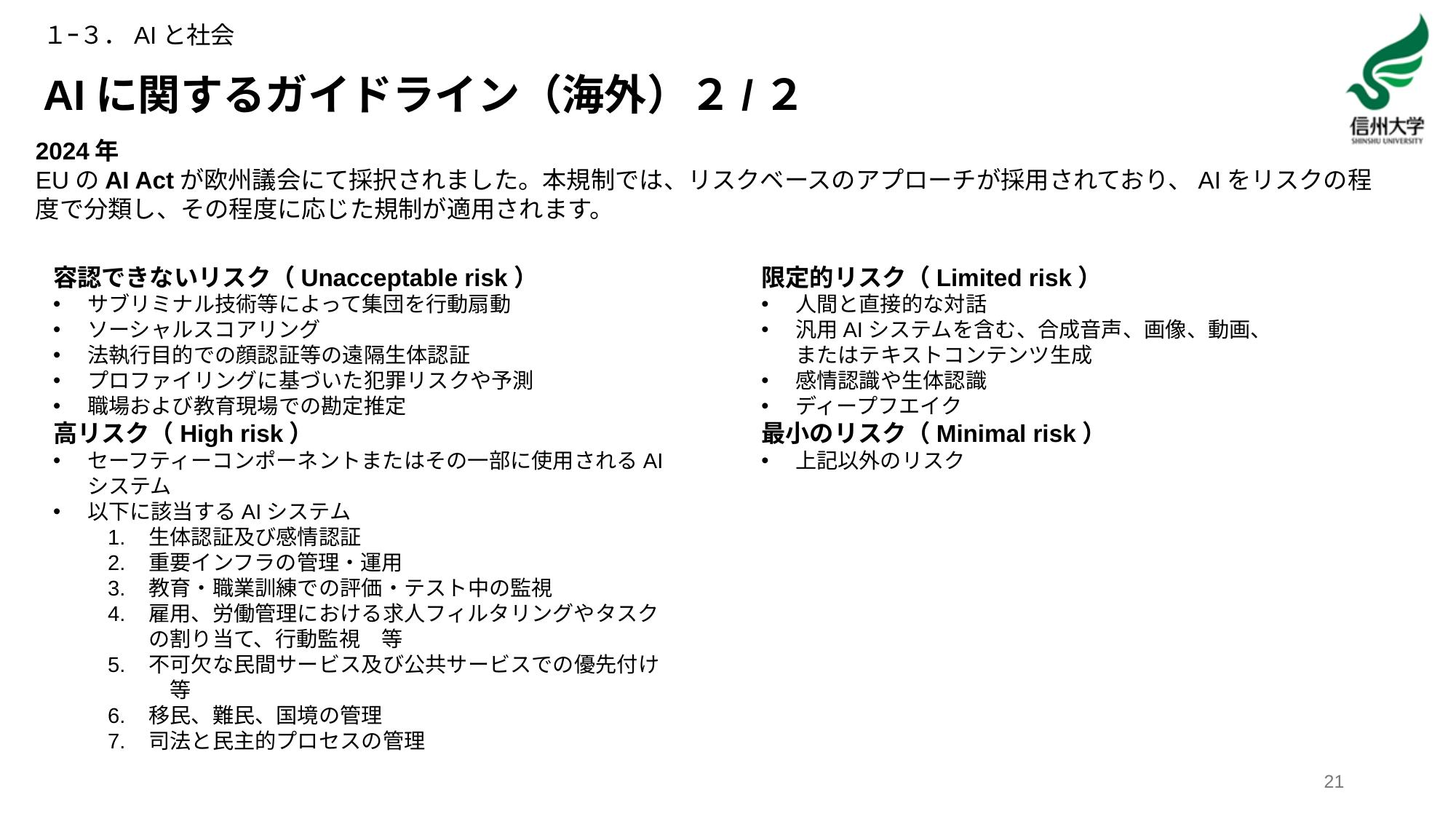

１ｰ３．AIと社会
# AIに関するガイドライン（海外）２/２
2024年
EUのAI Actが欧州議会にて採択されました。本規制では、リスクベースのアプローチが採用されており、AIをリスクの程度で分類し、その程度に応じた規制が適用されます。
容認できないリスク（Unacceptable risk）
サブリミナル技術等によって集団を行動扇動
ソーシャルスコアリング
法執行目的での顔認証等の遠隔生体認証
プロファイリングに基づいた犯罪リスクや予測
職場および教育現場での勘定推定
高リスク（High risk）
セーフティーコンポーネントまたはその一部に使用されるAIシステム
以下に該当するAIシステム
生体認証及び感情認証
重要インフラの管理・運用
教育・職業訓練での評価・テスト中の監視
雇用、労働管理における求人フィルタリングやタスクの割り当て、行動監視　等
不可欠な民間サービス及び公共サービスでの優先付け　等
移民、難民、国境の管理
司法と民主的プロセスの管理
限定的リスク（Limited risk）
人間と直接的な対話
汎用AIシステムを含む、合成音声、画像、動画、またはテキストコンテンツ生成
感情認識や生体認識
ディープフエイク
最小のリスク（Minimal risk）
上記以外のリスク
21